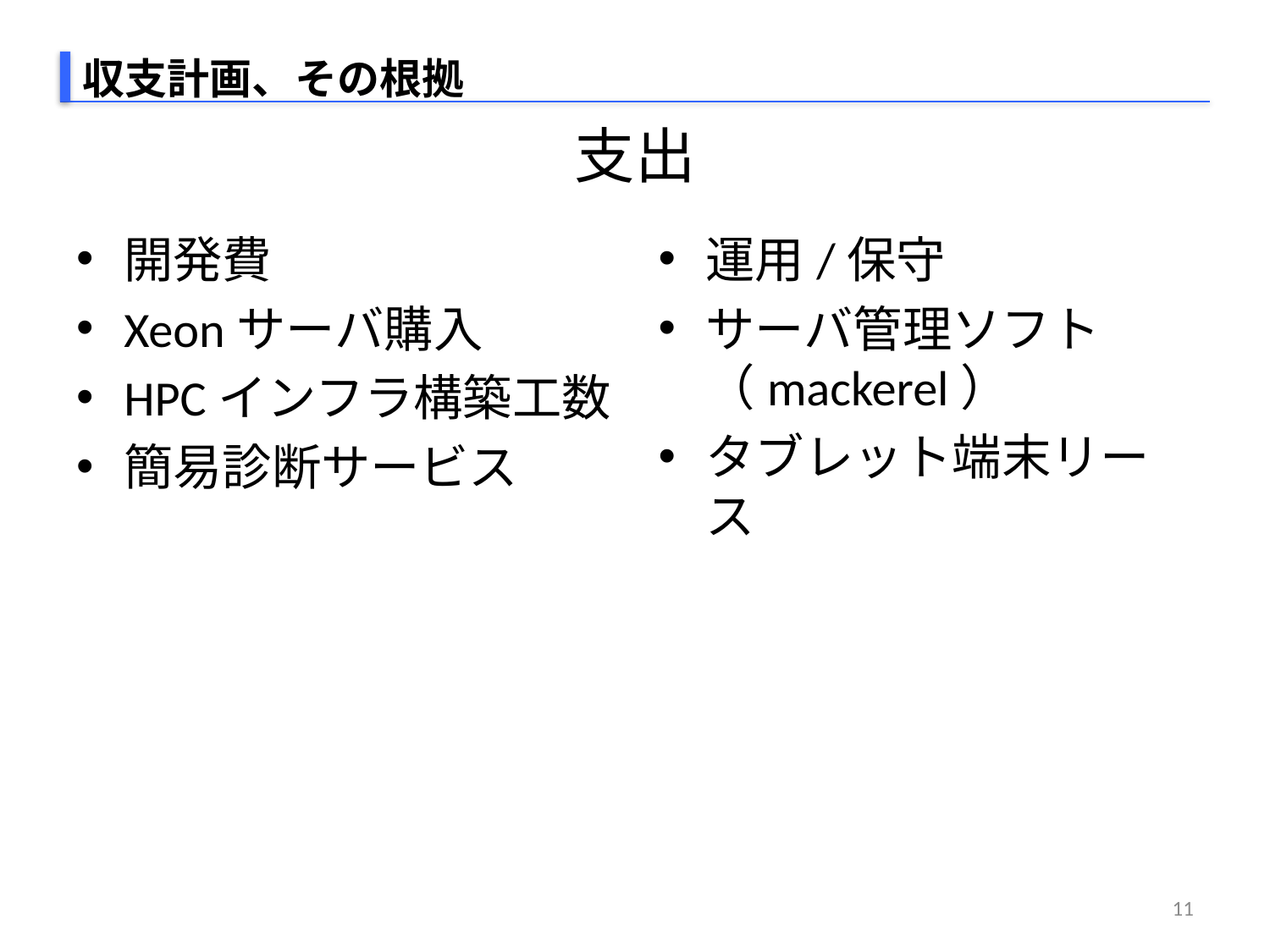

# 支出
収支計画、その根拠

開発費
Xeonサーバ購入
HPCインフラ構築工数
簡易診断サービス

運用/保守
サーバ管理ソフト（mackerel）
タブレット端末リース

11